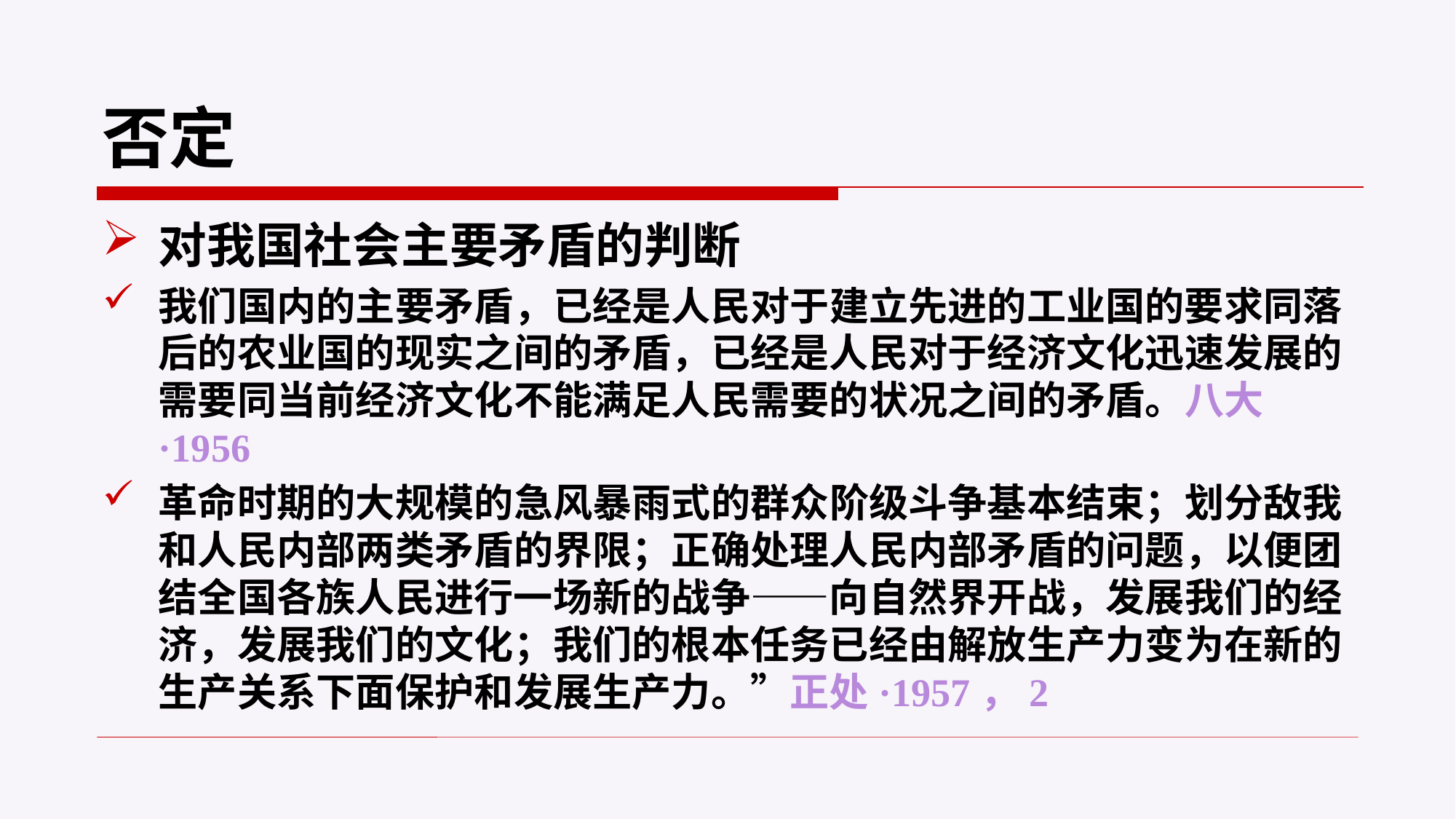

# 否定
对我国社会主要矛盾的判断
我们国内的主要矛盾，已经是人民对于建立先进的工业国的要求同落后的农业国的现实之间的矛盾，已经是人民对于经济文化迅速发展的需要同当前经济文化不能满足人民需要的状况之间的矛盾。八大·1956
革命时期的大规模的急风暴雨式的群众阶级斗争基本结束；划分敌我和人民内部两类矛盾的界限；正确处理人民内部矛盾的问题，以便团结全国各族人民进行一场新的战争——向自然界开战，发展我们的经济，发展我们的文化；我们的根本任务已经由解放生产力变为在新的生产关系下面保护和发展生产力。”正处·1957，2